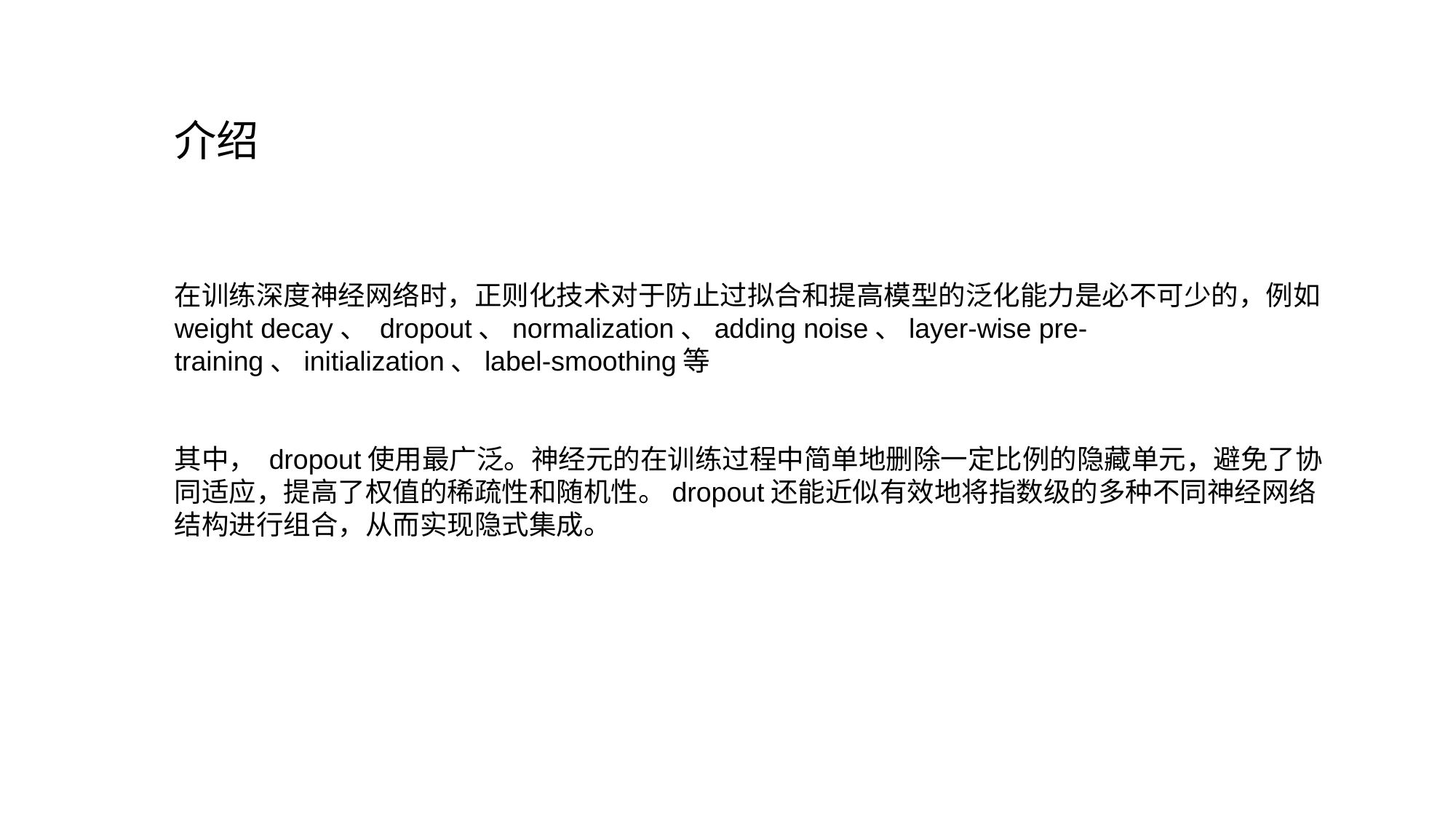

介绍
在训练深度神经网络时，正则化技术对于防止过拟合和提高模型的泛化能力是必不可少的，例如
weight decay、 dropout、normalization、adding noise、layer-wise pre-training、initialization、label-smoothing等

其中， dropout使用最广泛。神经元的在训练过程中简单地删除一定比例的隐藏单元，避免了协同适应，提高了权值的稀疏性和随机性。dropout还能近似有效地将指数级的多种不同神经网络结构进行组合，从而实现隐式集成。